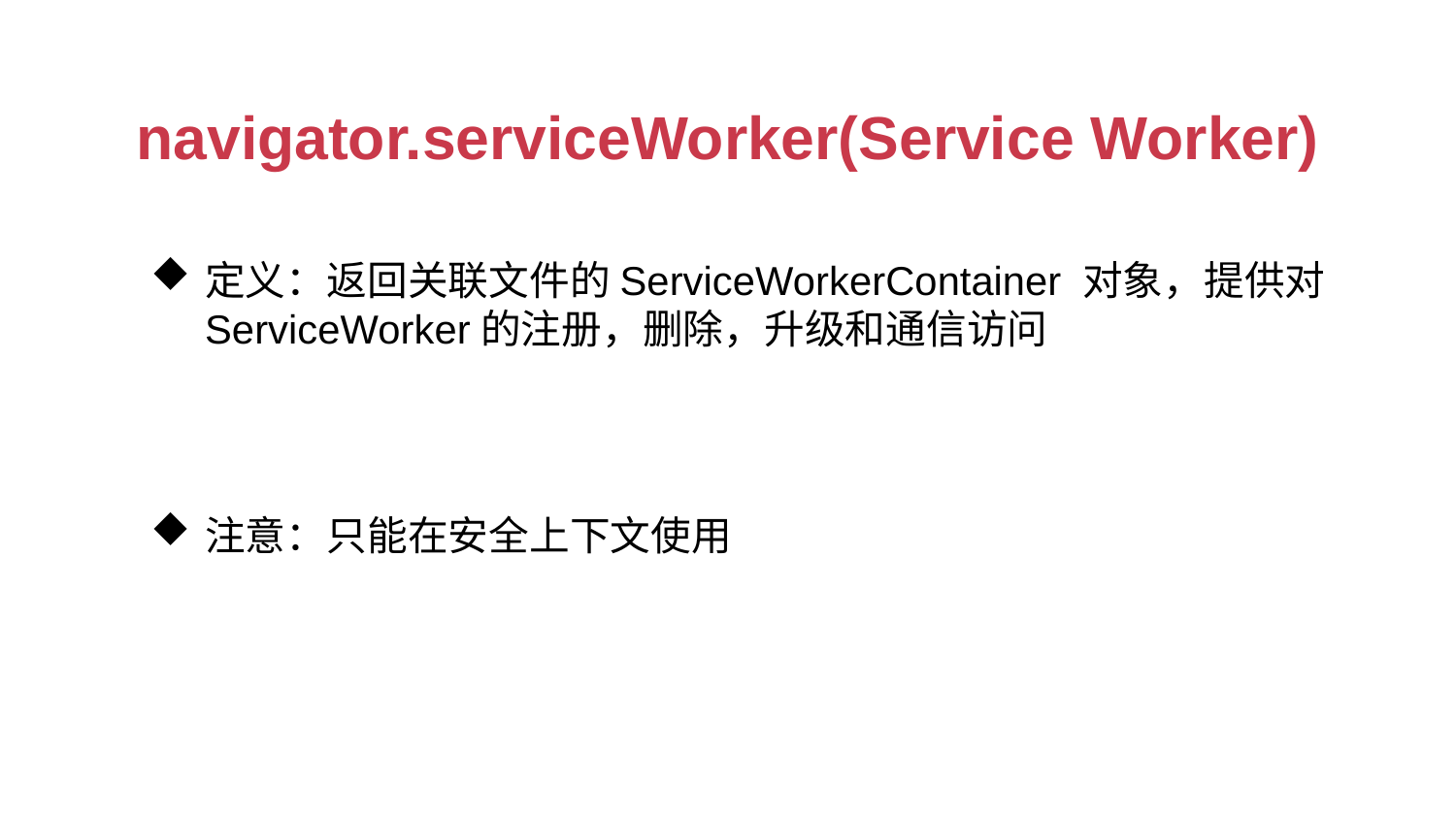

navigator.serviceWorker(Service Worker)
定义：返回关联文件的ServiceWorkerContainer 对象，提供对 ServiceWorker的注册，删除，升级和通信访问
注意：只能在安全上下文使用